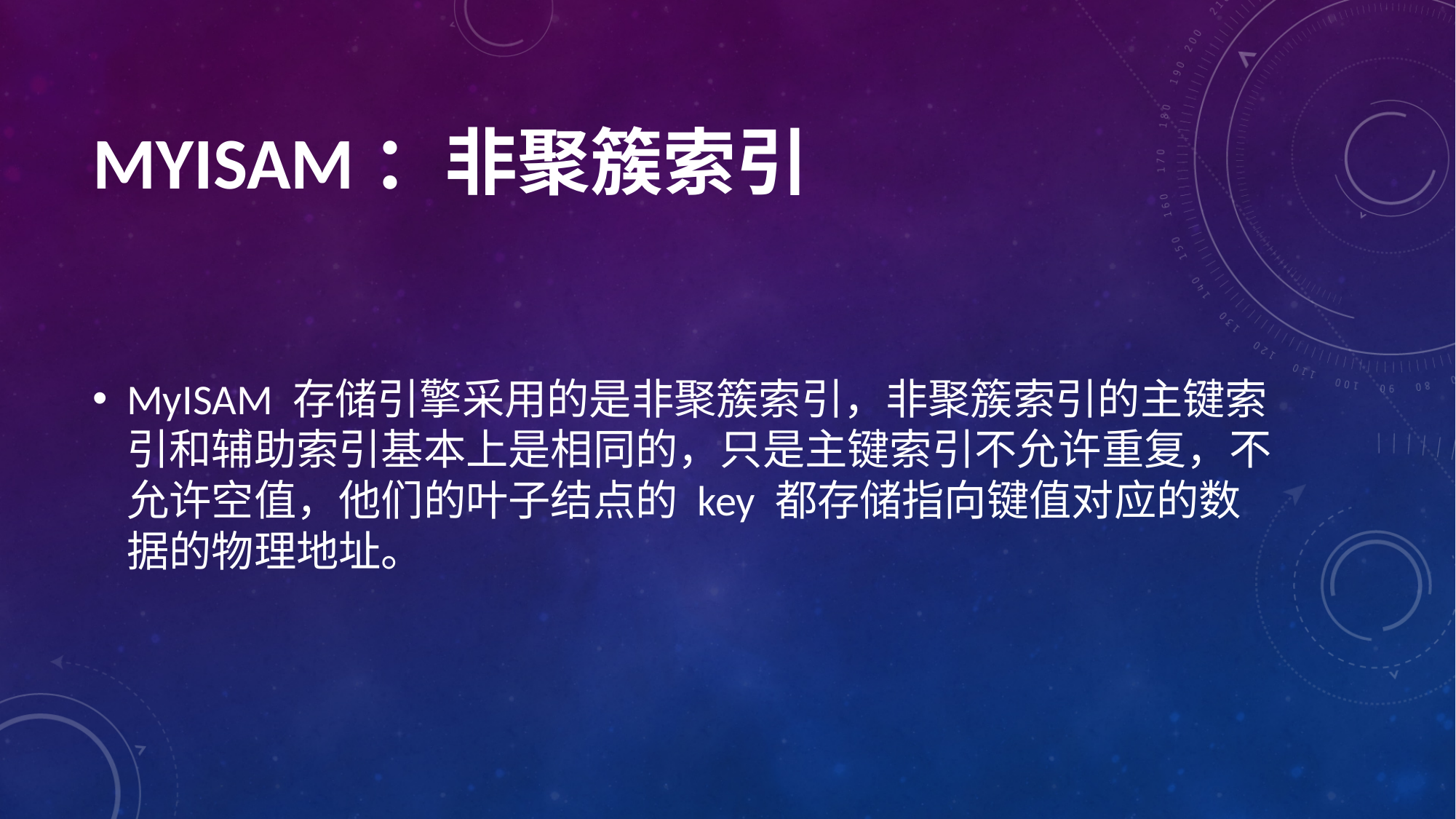

# MyISAM：非聚簇索引
MyISAM 存储引擎采用的是非聚簇索引，非聚簇索引的主键索引和辅助索引基本上是相同的，只是主键索引不允许重复，不允许空值，他们的叶子结点的 key 都存储指向键值对应的数据的物理地址。